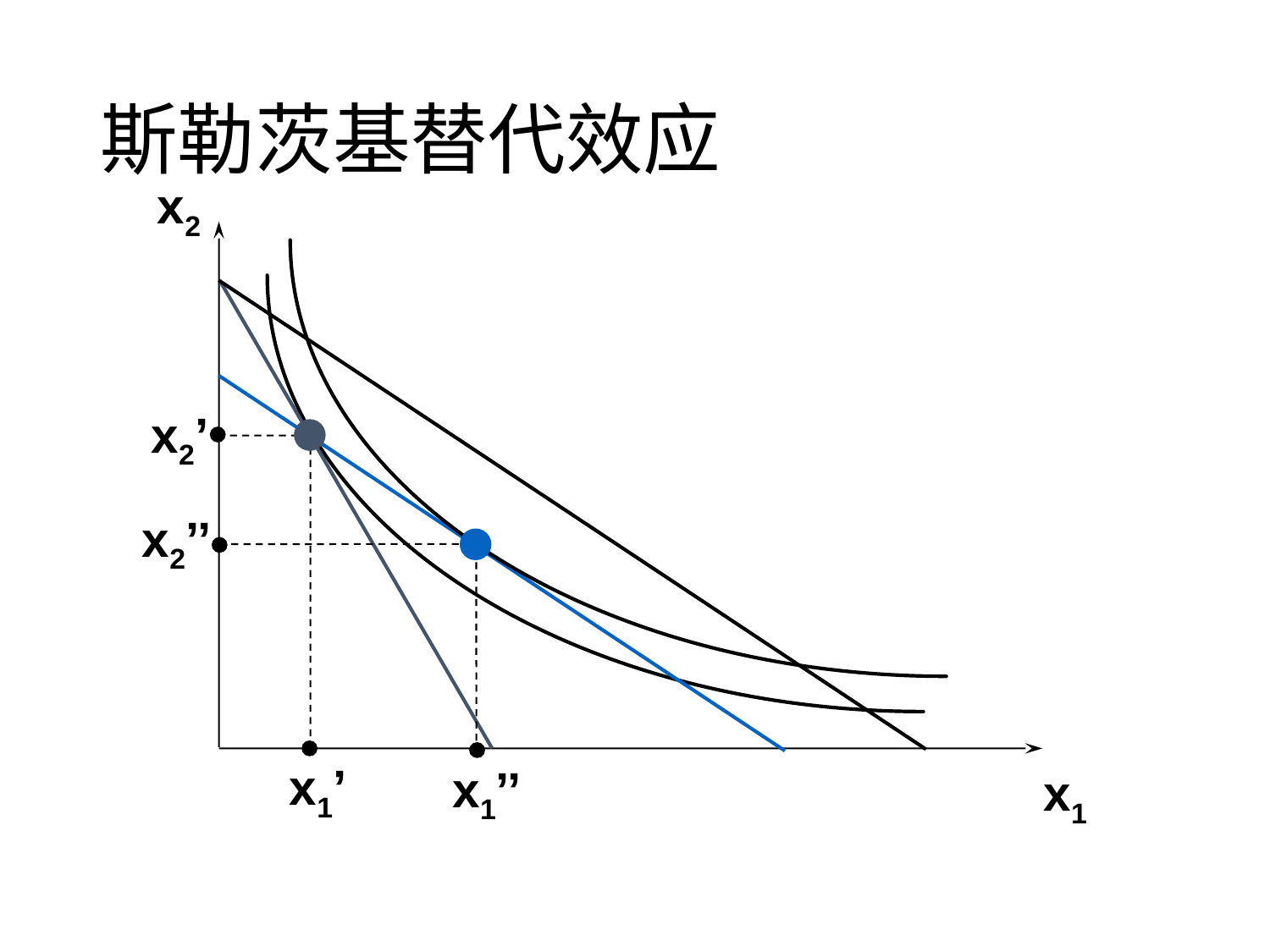

# 斯勒茨基替代效应
x2

x2’

x2’’

x1’
x1’’
x1